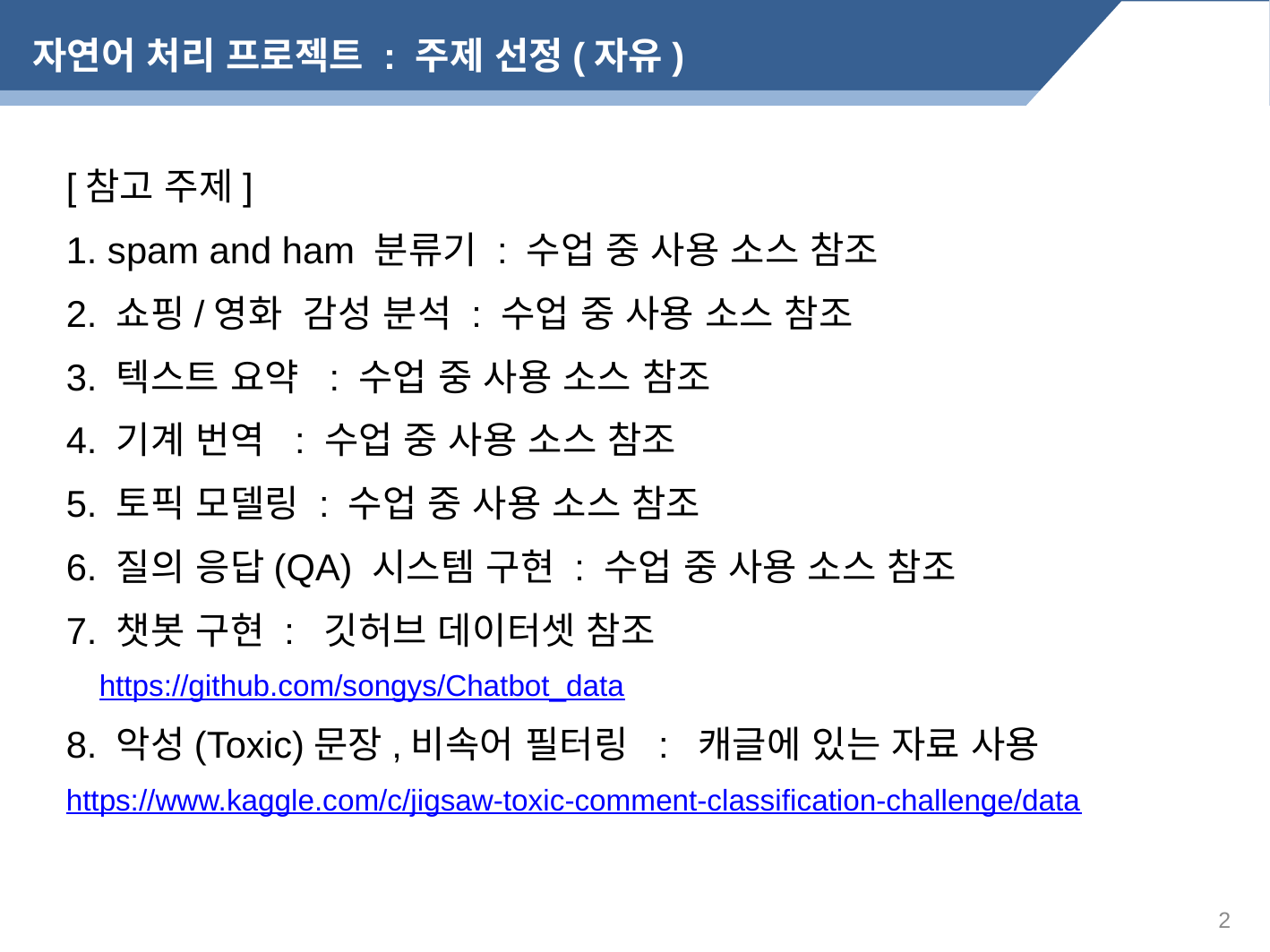

자연어 처리 프로젝트 : 주제 선정(자유)
[참고 주제]
1. spam and ham 분류기 : 수업 중 사용 소스 참조
2. 쇼핑/영화  감성 분석 : 수업 중 사용 소스 참조
3. 텍스트 요약  : 수업 중 사용 소스 참조
4. 기계 번역  : 수업 중 사용 소스 참조
5. 토픽 모델링 : 수업 중 사용 소스 참조
6. 질의 응답(QA) 시스템 구현 : 수업 중 사용 소스 참조
7. 챗봇 구현 :  깃허브 데이터셋 참조
    https://github.com/songys/Chatbot_data
8. 악성(Toxic)문장,비속어 필터링  :  캐글에 있는 자료 사용
https://www.kaggle.com/c/jigsaw-toxic-comment-classification-challenge/data